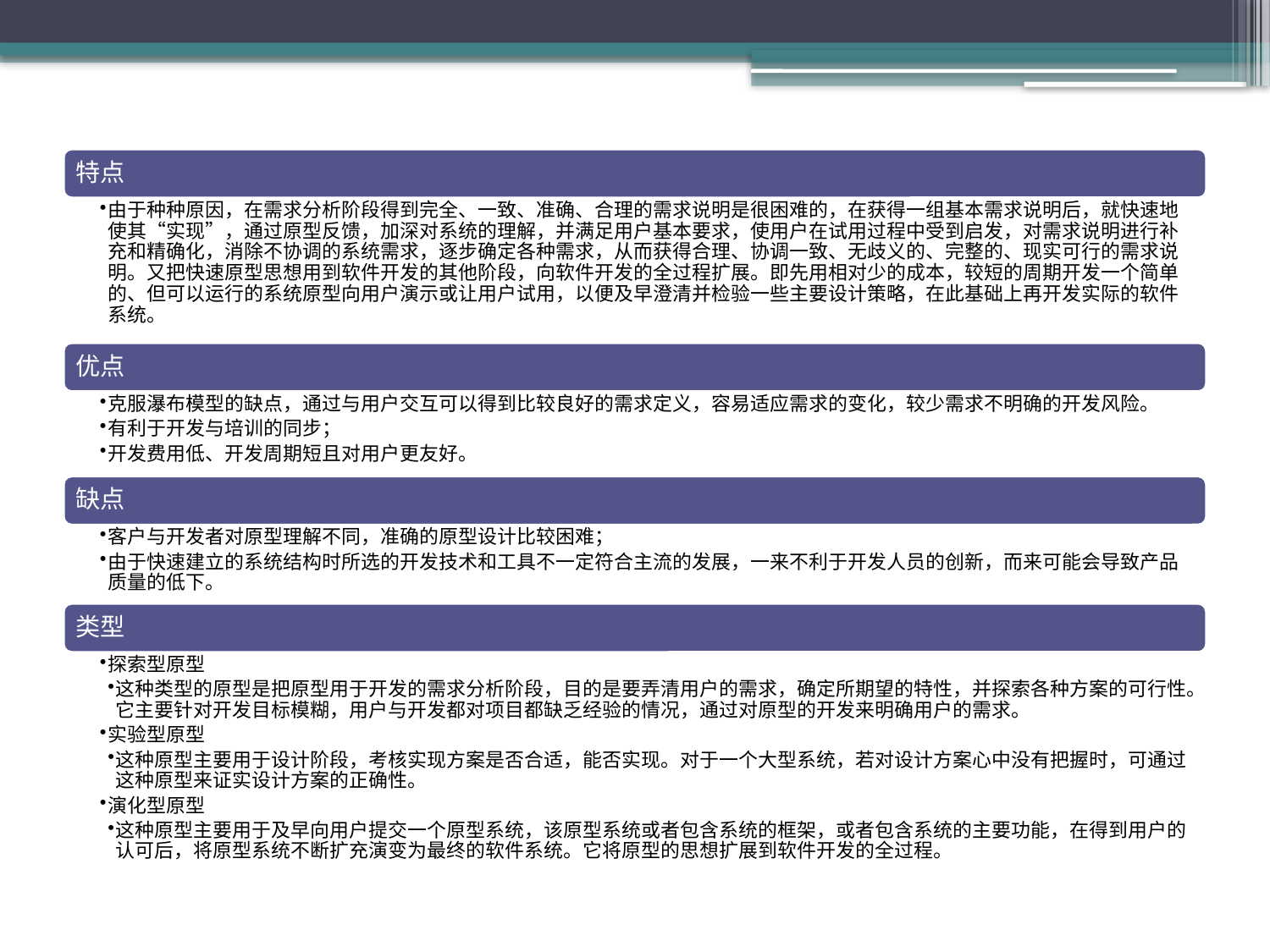

特点
由于种种原因，在需求分析阶段得到完全、一致、准确、合理的需求说明是很困难的，在获得一组基本需求说明后，就快速地使其“实现”，通过原型反馈，加深对系统的理解，并满足用户基本要求，使用户在试用过程中受到启发，对需求说明进行补充和精确化，消除不协调的系统需求，逐步确定各种需求，从而获得合理、协调一致、无歧义的、完整的、现实可行的需求说明。又把快速原型思想用到软件开发的其他阶段，向软件开发的全过程扩展。即先用相对少的成本，较短的周期开发一个简单的、但可以运行的系统原型向用户演示或让用户试用，以便及早澄清并检验一些主要设计策略，在此基础上再开发实际的软件系统。
优点
克服瀑布模型的缺点，通过与用户交互可以得到比较良好的需求定义，容易适应需求的变化，较少需求不明确的开发风险。
有利于开发与培训的同步；
开发费用低、开发周期短且对用户更友好。
缺点
客户与开发者对原型理解不同，准确的原型设计比较困难；
由于快速建立的系统结构时所选的开发技术和工具不一定符合主流的发展，一来不利于开发人员的创新，而来可能会导致产品质量的低下。
类型
探索型原型
这种类型的原型是把原型用于开发的需求分析阶段，目的是要弄清用户的需求，确定所期望的特性，并探索各种方案的可行性。它主要针对开发目标模糊，用户与开发都对项目都缺乏经验的情况，通过对原型的开发来明确用户的需求。
实验型原型
这种原型主要用于设计阶段，考核实现方案是否合适，能否实现。对于一个大型系统，若对设计方案心中没有把握时，可通过这种原型来证实设计方案的正确性。
演化型原型
这种原型主要用于及早向用户提交一个原型系统，该原型系统或者包含系统的框架，或者包含系统的主要功能，在得到用户的认可后，将原型系统不断扩充演变为最终的软件系统。它将原型的思想扩展到软件开发的全过程。